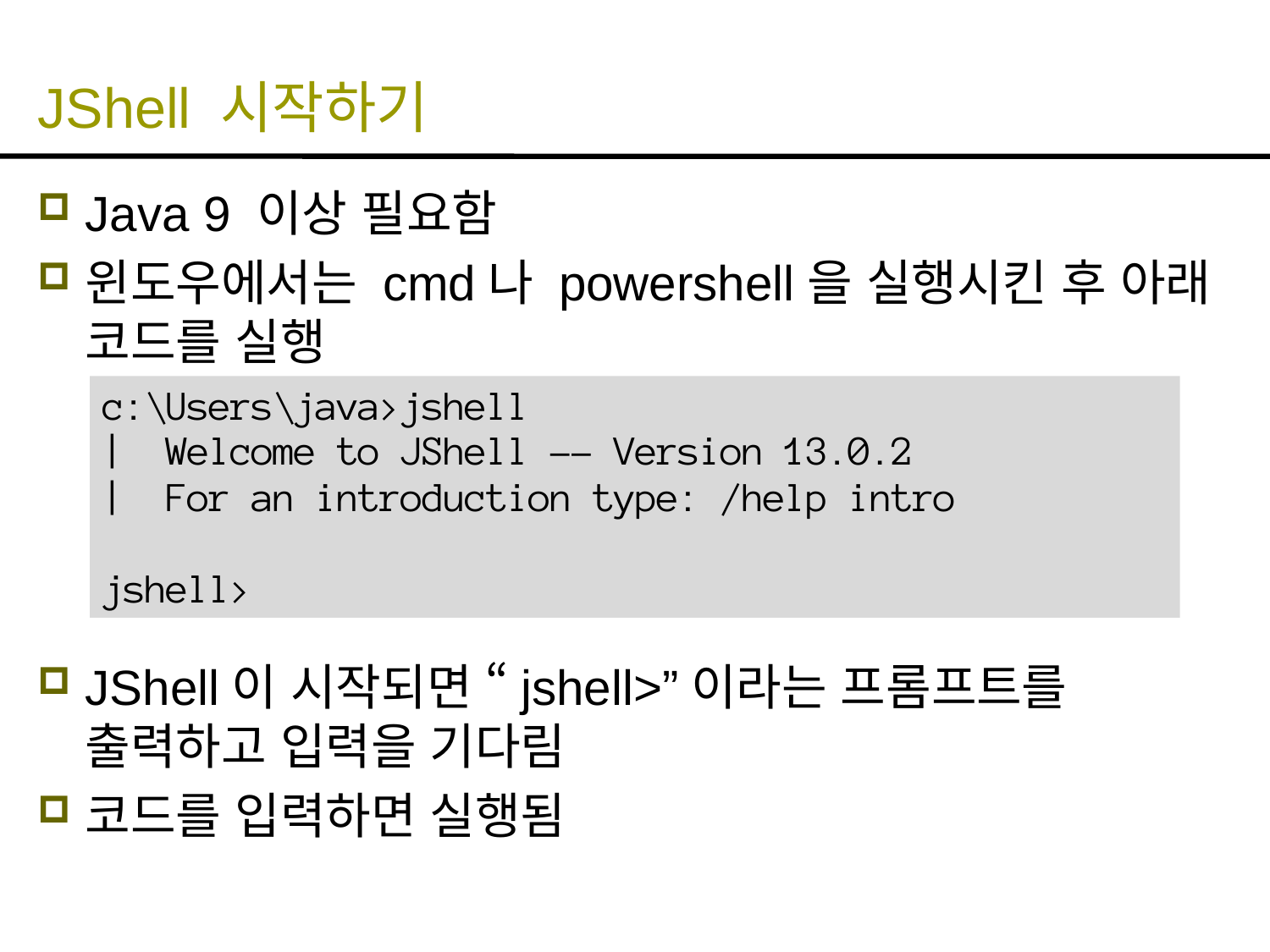

# JShell 시작하기
Java 9 이상 필요함
윈도우에서는 cmd나 powershell을 실행시킨 후 아래 코드를 실행

JShell이 시작되면 “jshell>”이라는 프롬프트를 출력하고 입력을 기다림
코드를 입력하면 실행됨
c:\Users\java>jshell
|  Welcome to JShell -- Version 13.0.2
|  For an introduction type: /help intro

jshell>